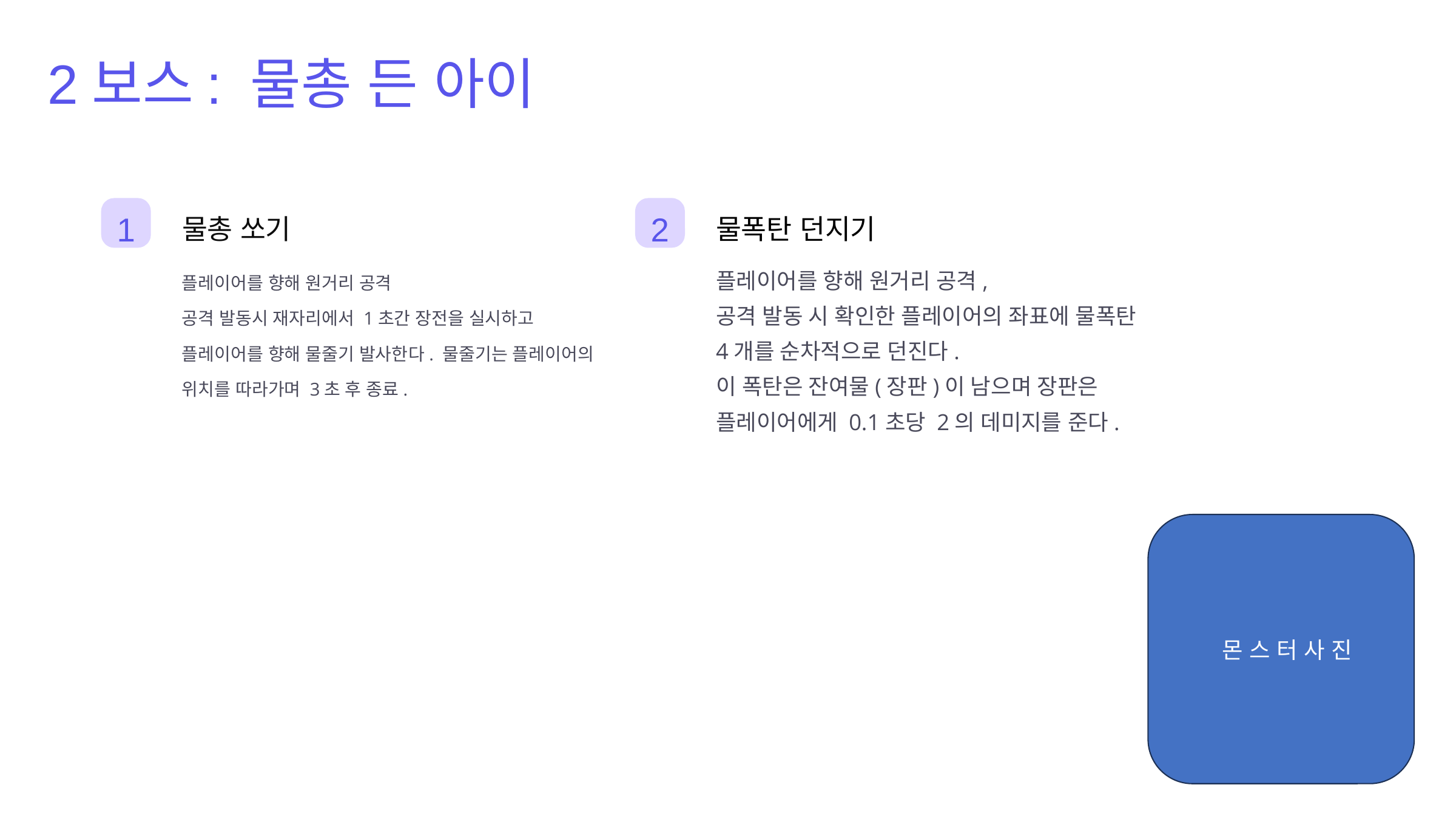

2보스: 물총 든 아이

1
2
물총 쏘기
물폭탄 던지기
플레이어를 향해 원거리 공격
공격 발동시 재자리에서 1초간 장전을 실시하고  플레이어를 향해 물줄기 발사한다. 물줄기는 플레이어의 위치를 따라가며 3초 후 종료.

플레이어를 향해 원거리 공격,
공격 발동 시 확인한 플레이어의 좌표에 물폭탄 4개를 순차적으로 던진다.
이 폭탄은 잔여물(장판)이 남으며 장판은 플레이어에게 0.1초당 2의 데미지를 준다.

 몬 스 터 사 진